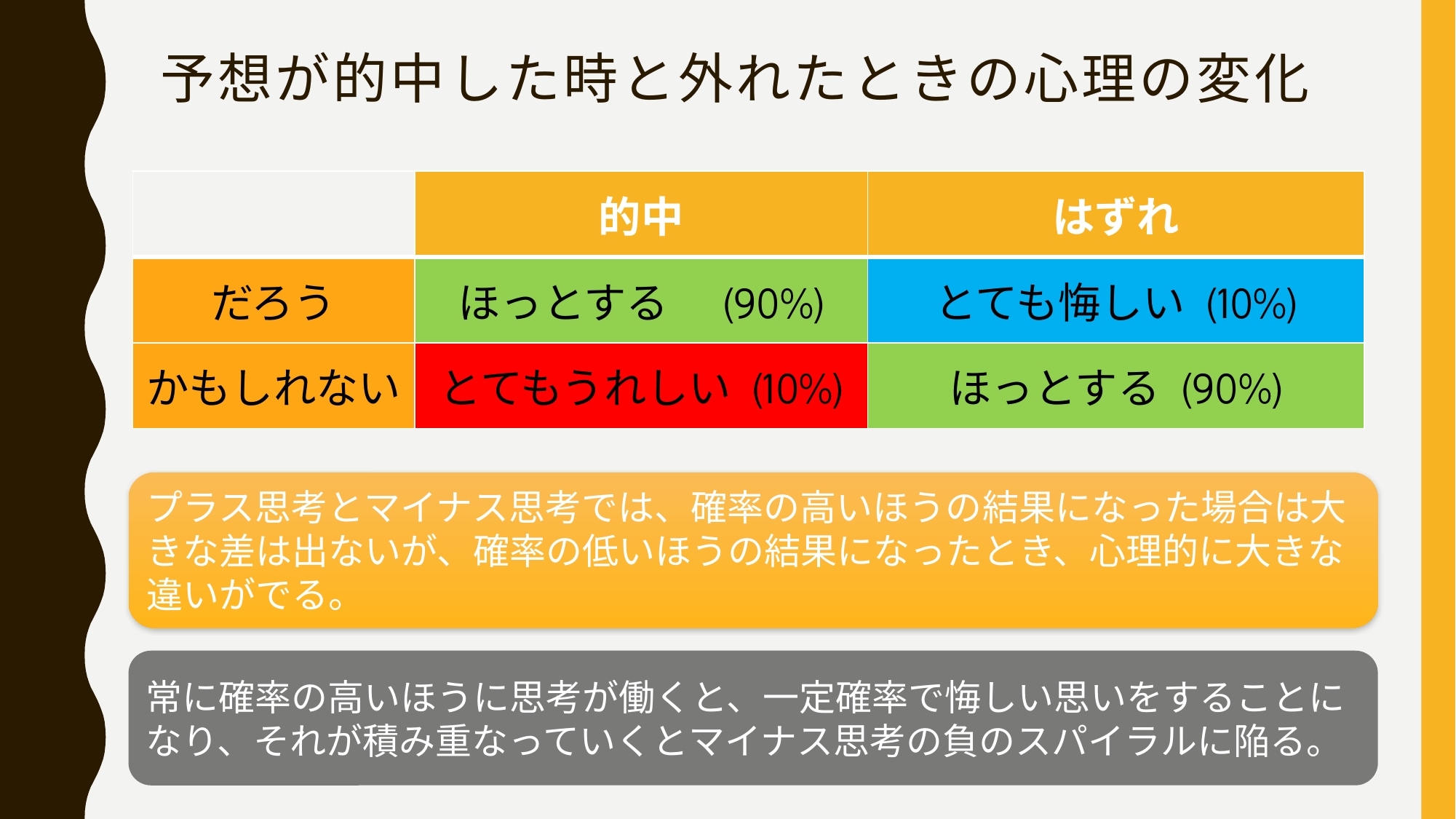

# 予想が的中した時と外れたときの心理の変化
|  | 的中 | はずれ |
| --- | --- | --- |
| だろう | ほっとする　(90%) | とても悔しい (10%) |
| かもしれない | とてもうれしい (10%) | ほっとする (90%) |
プラス思考とマイナス思考では、確率の高いほうの結果になった場合は大きな差は出ないが、確率の低いほうの結果になったとき、心理的に大きな違いがでる。
常に確率の高いほうに思考が働くと、一定確率で悔しい思いをすることになり、それが積み重なっていくとマイナス思考の負のスパイラルに陥る。